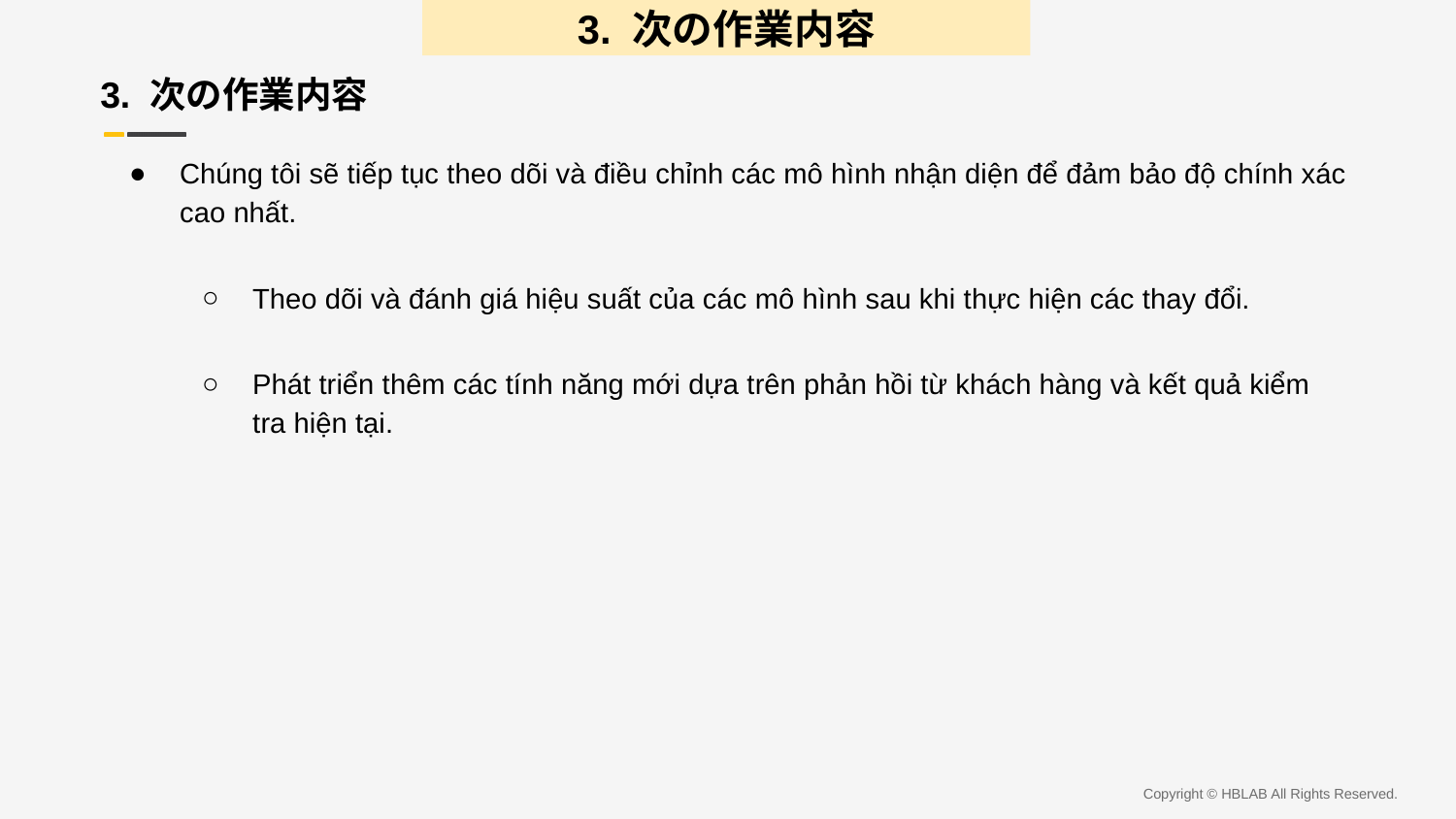

3. 次の作業内容
3. 次の作業内容
Chúng tôi sẽ tiếp tục theo dõi và điều chỉnh các mô hình nhận diện để đảm bảo độ chính xác cao nhất.
Theo dõi và đánh giá hiệu suất của các mô hình sau khi thực hiện các thay đổi.
Phát triển thêm các tính năng mới dựa trên phản hồi từ khách hàng và kết quả kiểm tra hiện tại.